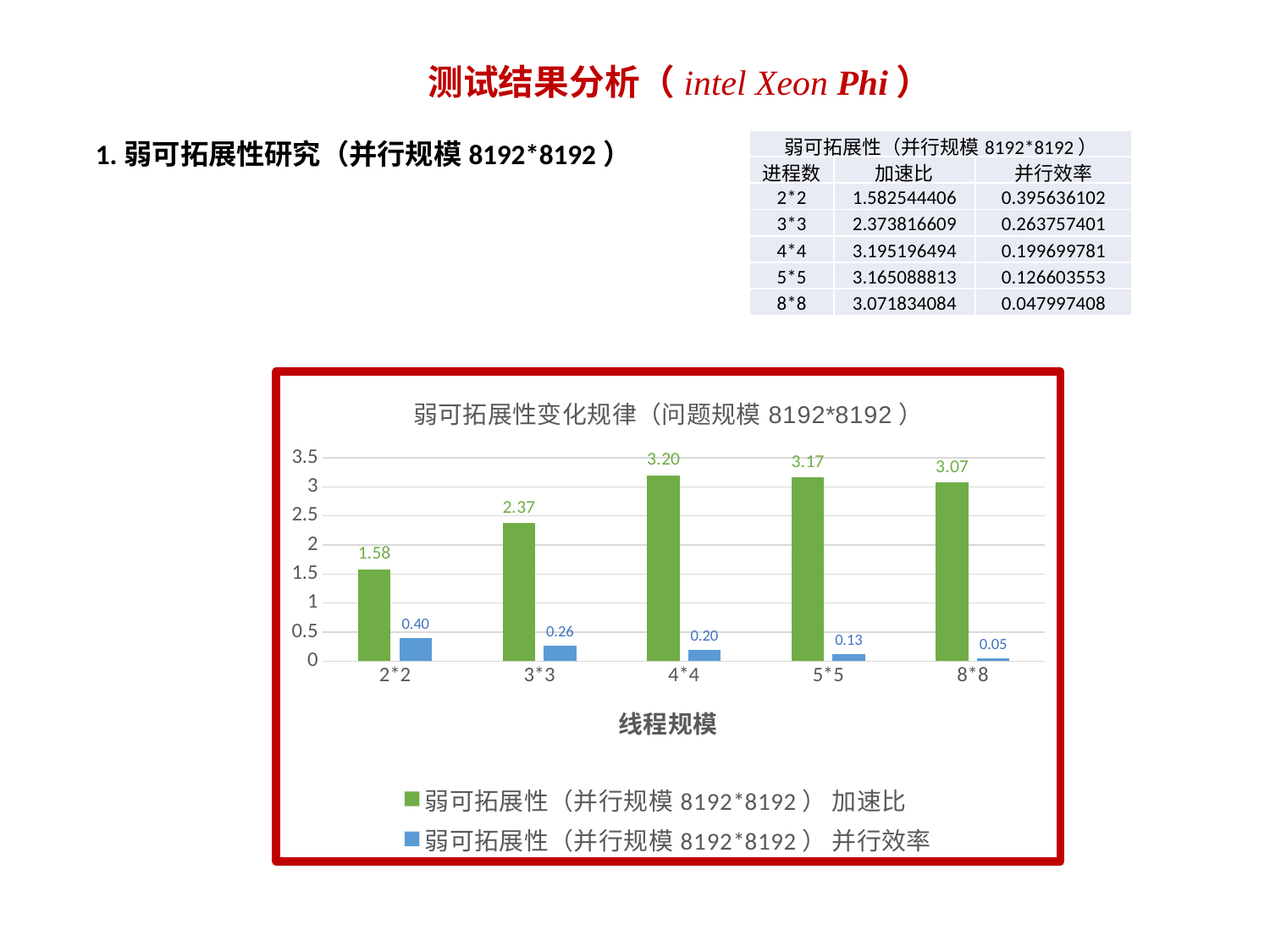

3
测试结果分析（intel Xeon Phi）
1.弱可拓展性研究（并行规模8192*8192）
| 弱可拓展性（并行规模8192\*8192） |  |  |
| --- | --- | --- |
| 进程数 | 加速比 | 并行效率 |
| 2\*2 | 1.582544406 | 0.395636102 |
| 3\*3 | 2.373816609 | 0.263757401 |
| 4\*4 | 3.195196494 | 0.199699781 |
| 5\*5 | 3.165088813 | 0.126603553 |
| 8\*8 | 3.071834084 | 0.047997408 |

### Chart: 弱可拓展性变化规律（问题规模8192*8192）

| Category | 弱可拓展性（并行规模8192*8192） | 弱可拓展性（并行规模8192*8192） |
|---|---|---|
| 2*2 | 1.5825444062550835 | 0.3956361015637709 |
| 3*3 | 2.373816609382625 | 0.2637574010425139 |
| 4*4 | 3.1951964939868756 | 0.19969978087417972 |
| 5*5 | 3.165088812510167 | 0.12660355250040667 |
| 8*8 | 3.071834083769535 | 0.04799740755889898 |